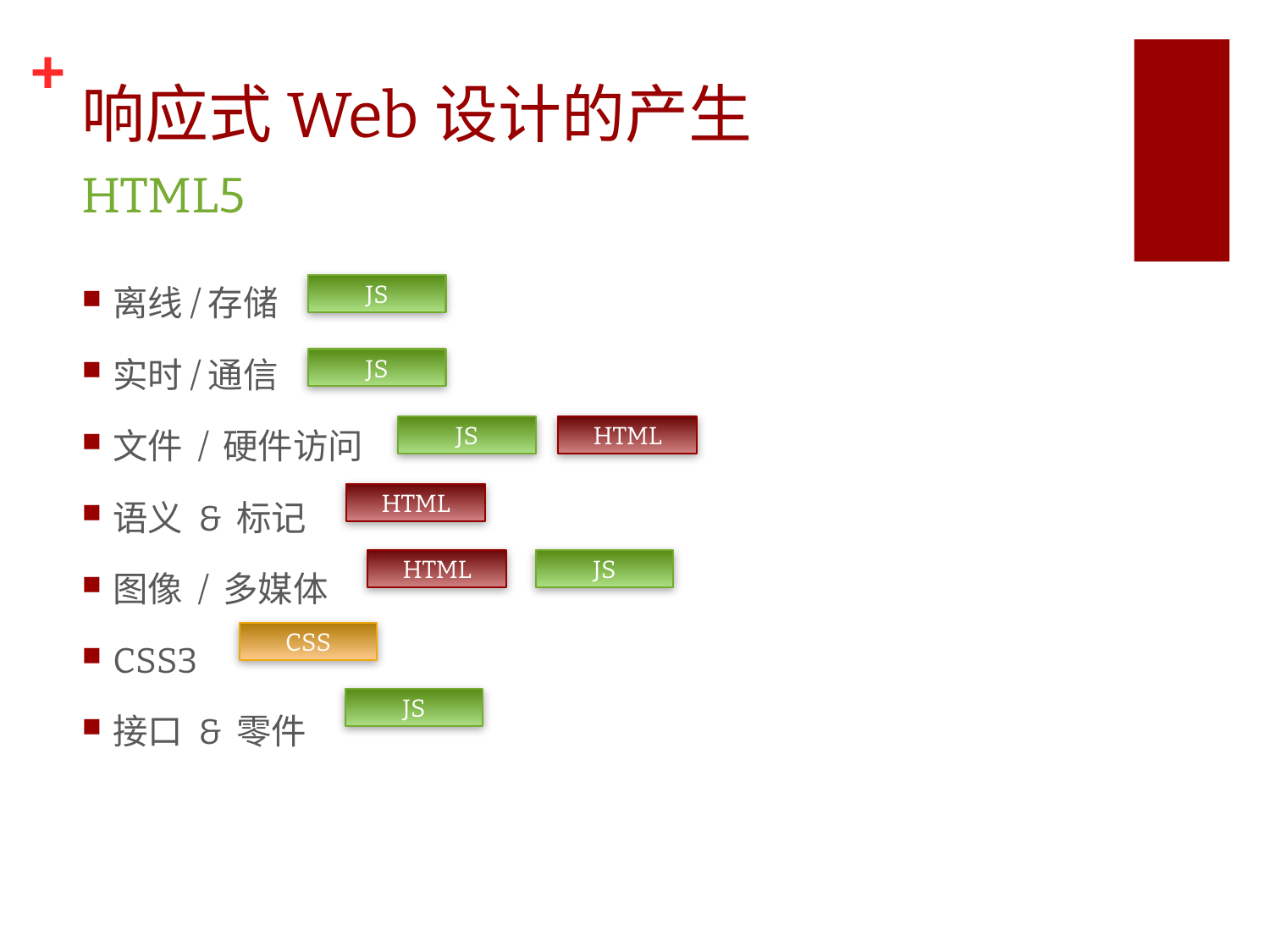

# 响应式Web设计的产生
HTML5
离线/存储
实时/通信
文件 / 硬件访问
语义 & 标记
图像 / 多媒体
CSS3
接口 & 零件

JS
JS
JS
HTML
HTML
HTML
JS
CSS
JS